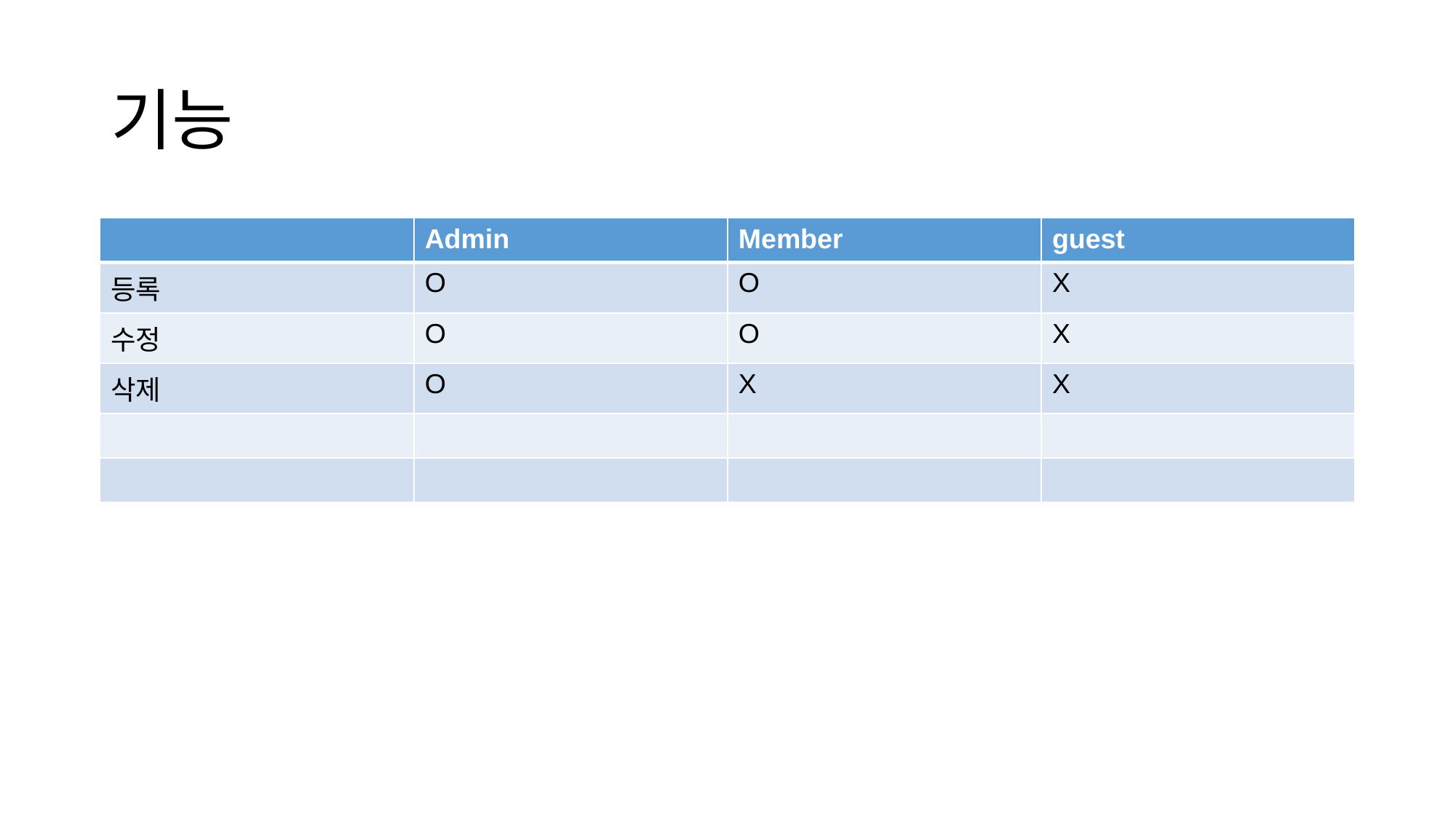

# 기능
|  | Admin | Member | guest |
| --- | --- | --- | --- |
| 등록 | O | O | X |
| 수정 | O | O | X |
| 삭제 | O | X | X |
|  |  |  |  |
|  |  |  |  |